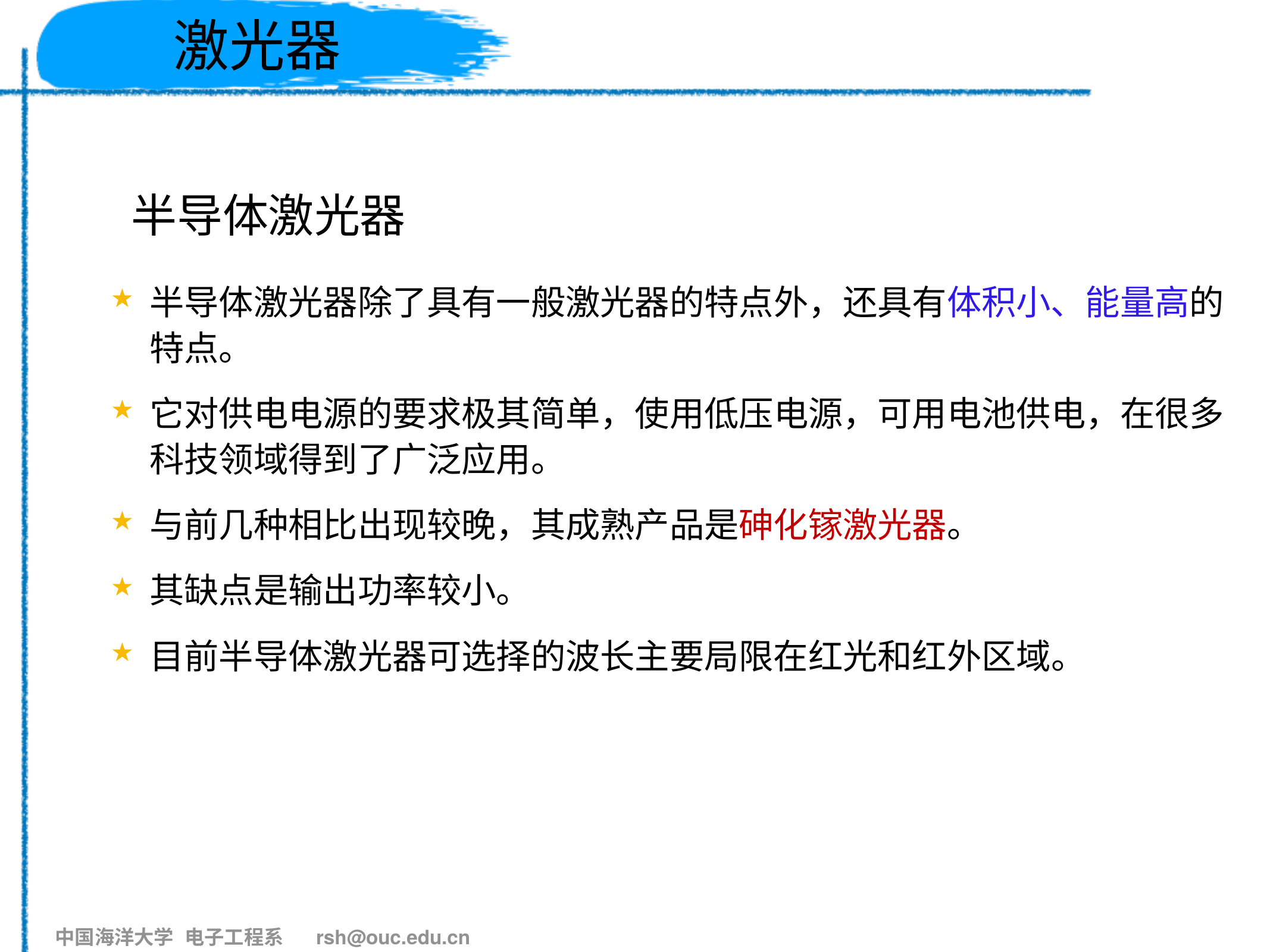

# 激光器
半导体激光器
半导体激光器除了具有一般激光器的特点外，还具有体积小、能量高的特点。
它对供电电源的要求极其简单，使用低压电源，可用电池供电，在很多科技领域得到了广泛应用。
与前几种相比出现较晚，其成熟产品是砷化镓激光器。
其缺点是输出功率较小。
目前半导体激光器可选择的波长主要局限在红光和红外区域。